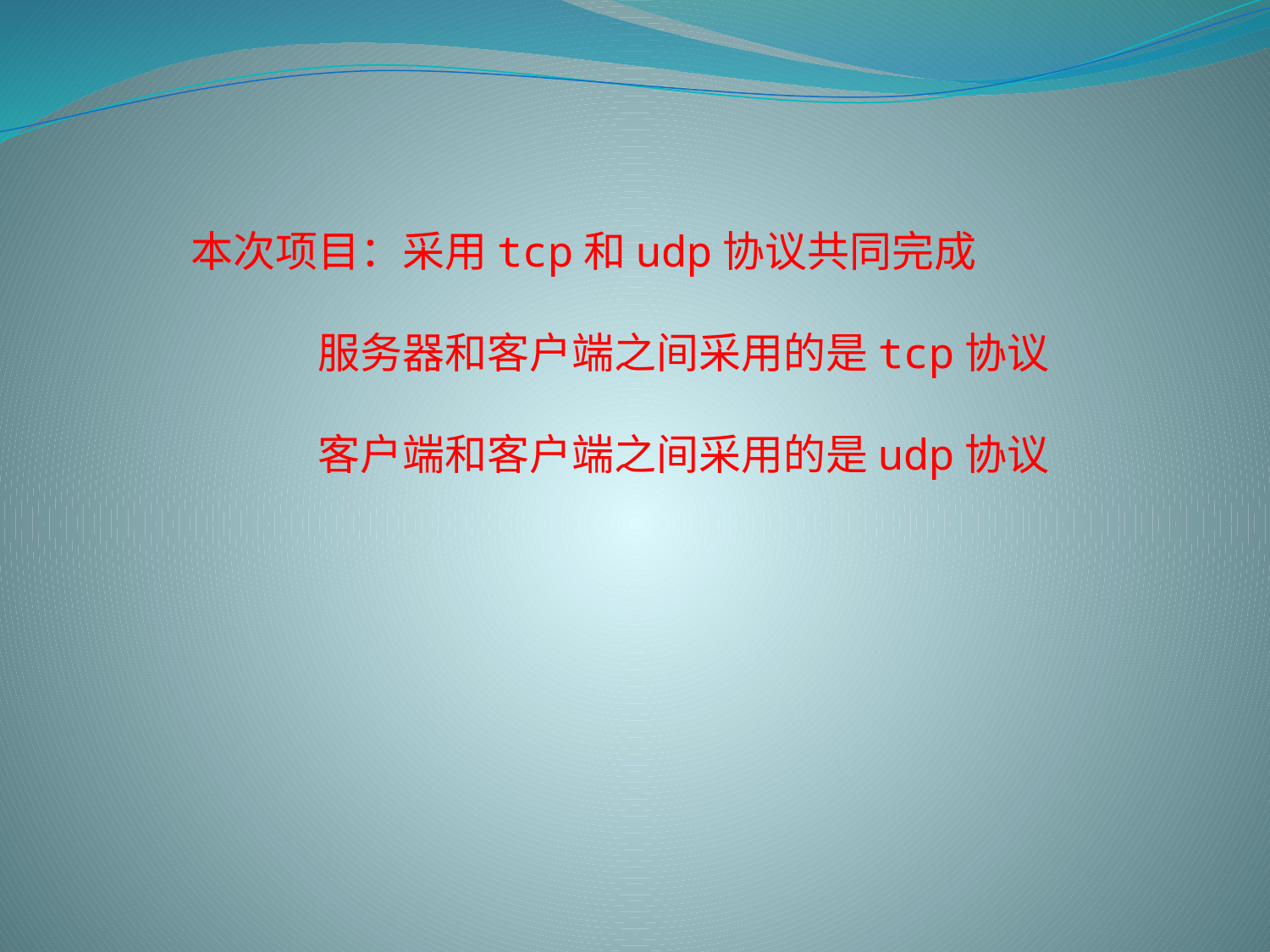

本次项目：采用tcp和udp协议共同完成

	服务器和客户端之间采用的是tcp协议

	客户端和客户端之间采用的是udp协议